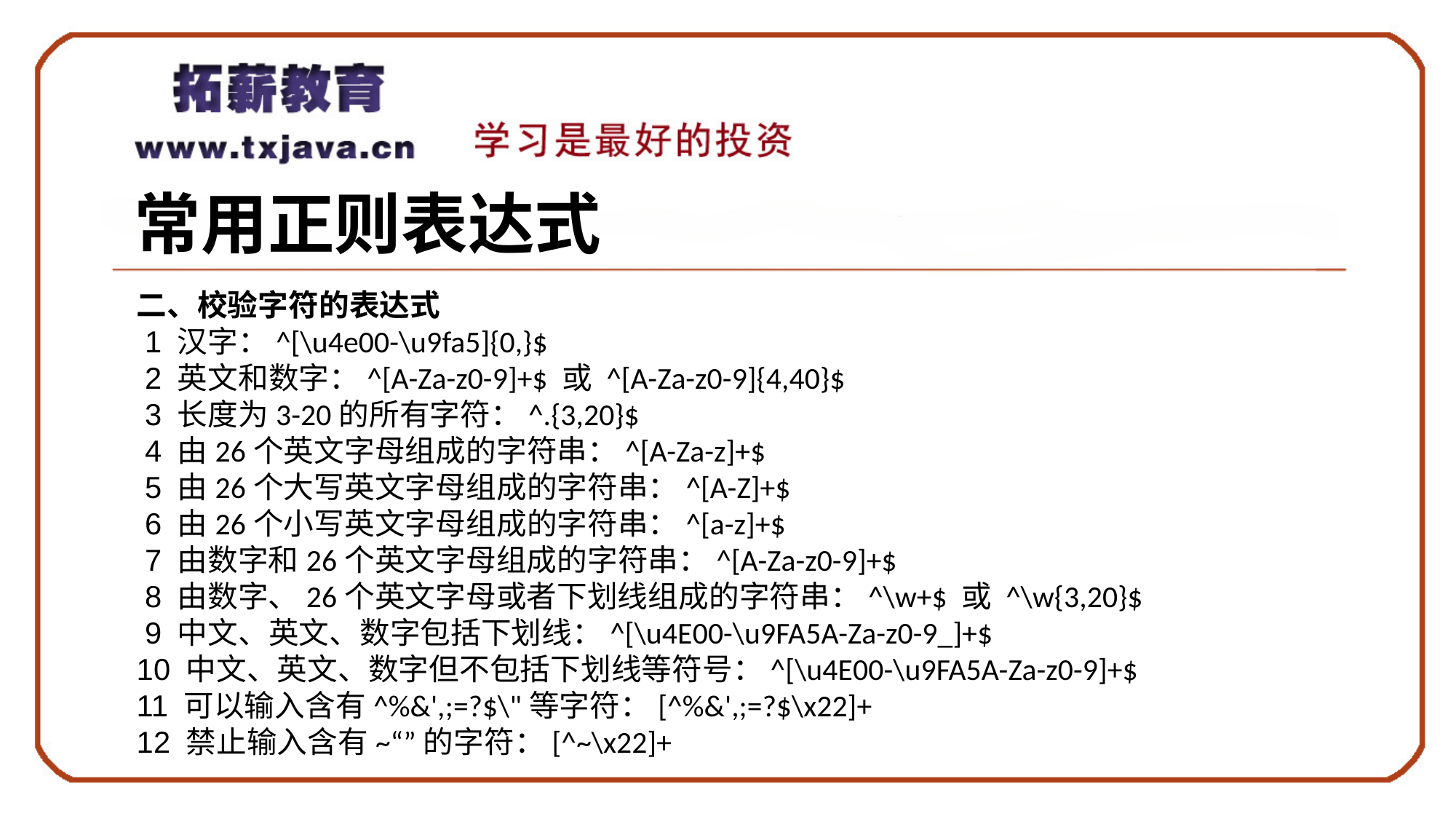

# 常用正则表达式
二、校验字符的表达式
 1 汉字：^[\u4e00-\u9fa5]{0,}$
 2 英文和数字：^[A-Za-z0-9]+$ 或 ^[A-Za-z0-9]{4,40}$
 3 长度为3-20的所有字符：^.{3,20}$
 4 由26个英文字母组成的字符串：^[A-Za-z]+$
 5 由26个大写英文字母组成的字符串：^[A-Z]+$
 6 由26个小写英文字母组成的字符串：^[a-z]+$
 7 由数字和26个英文字母组成的字符串：^[A-Za-z0-9]+$
 8 由数字、26个英文字母或者下划线组成的字符串：^\w+$ 或 ^\w{3,20}$
 9 中文、英文、数字包括下划线：^[\u4E00-\u9FA5A-Za-z0-9_]+$
10 中文、英文、数字但不包括下划线等符号：^[\u4E00-\u9FA5A-Za-z0-9]+$
11 可以输入含有^%&',;=?$\"等字符：[^%&',;=?$\x22]+
12 禁止输入含有~“”的字符：[^~\x22]+